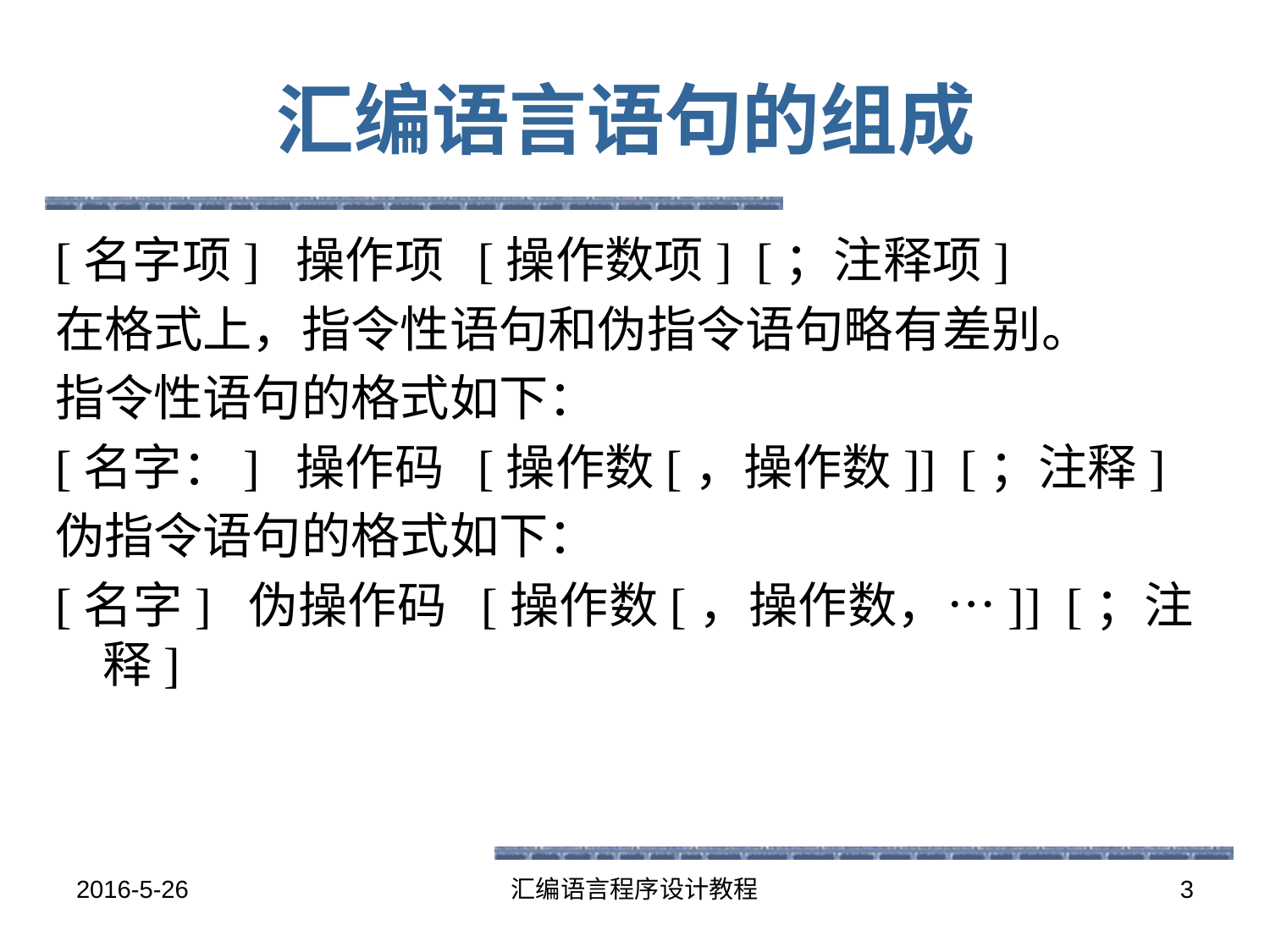

# 汇编语言语句的组成
[名字项]  操作项  [操作数项]  [；注释项]
在格式上，指令性语句和伪指令语句略有差别。
指令性语句的格式如下：
[名字：]  操作码  [操作数[，操作数]]  [；注释]
伪指令语句的格式如下：
[名字]  伪操作码  [操作数[，操作数，…]]  [；注释]
2016-5-26
汇编语言程序设计教程
3